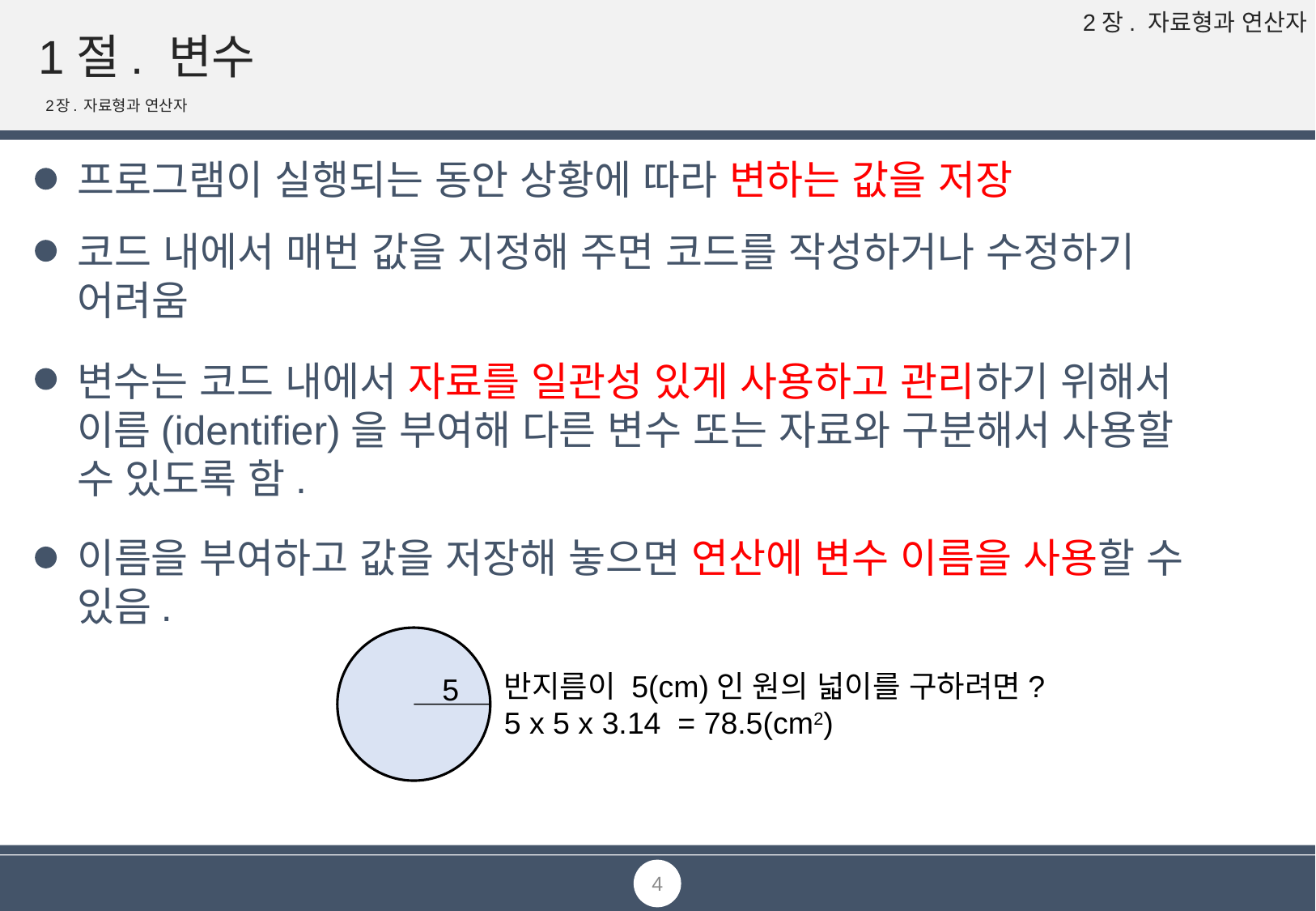

# 1절. 변수
2장. 자료형과 연산자
프로그램이 실행되는 동안 상황에 따라 변하는 값을 저장

코드 내에서 매번 값을 지정해 주면 코드를 작성하거나 수정하기 어려움

변수는 코드 내에서 자료를 일관성 있게 사용하고 관리하기 위해서 이름(identifier)을 부여해 다른 변수 또는 자료와 구분해서 사용할 수 있도록 함.

이름을 부여하고 값을 저장해 놓으면 연산에 변수 이름을 사용할 수 있음.

반지름이 5(cm)인 원의 넓이를 구하려면?
5 x 5 x 3.14  = 78.5(cm2)
5
4